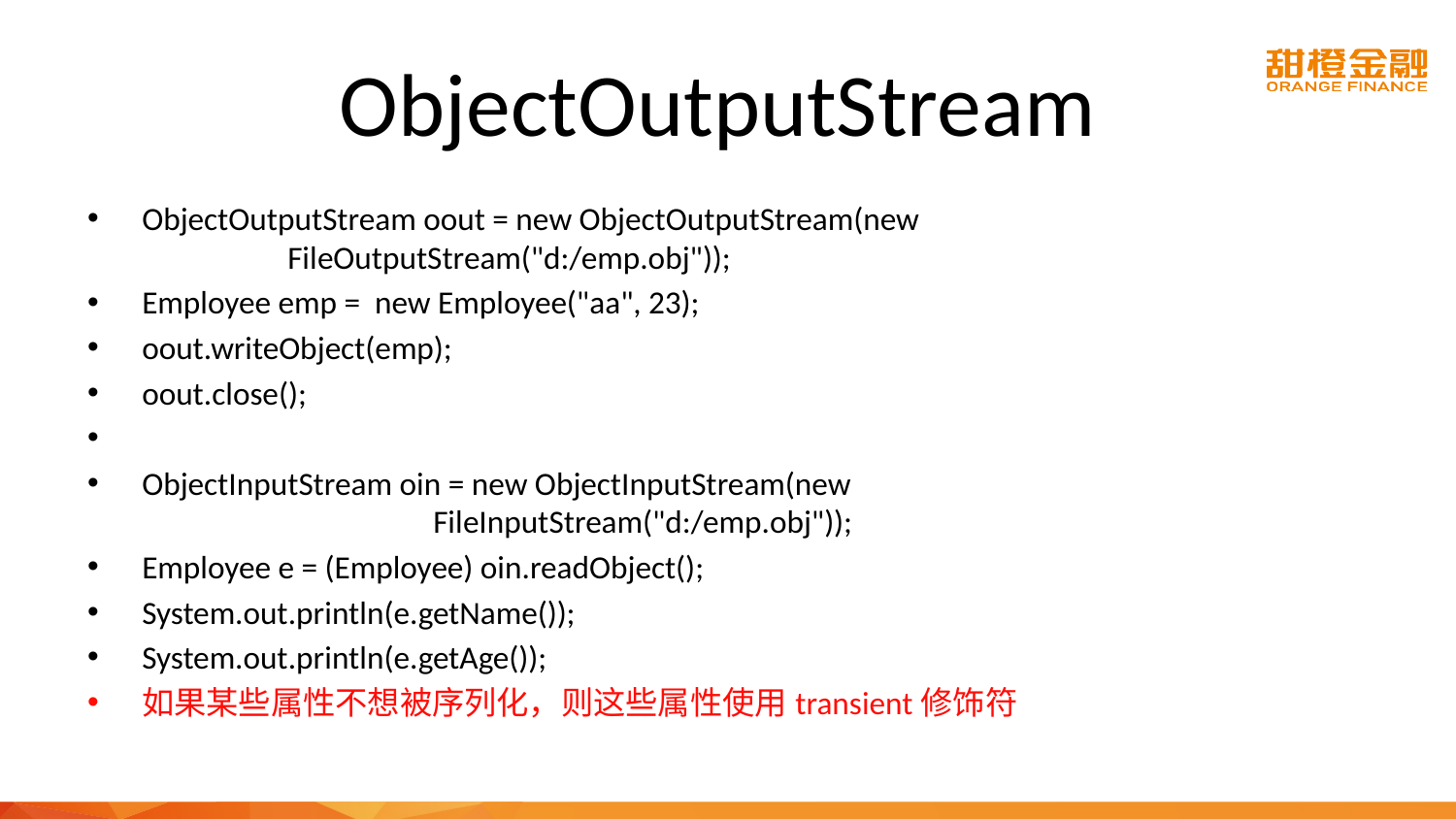

# ObjectOutputStream
ObjectOutputStream oout = new ObjectOutputStream(new                    			FileOutputStream("d:/emp.obj"));
Employee emp =  new Employee("aa", 23);
oout.writeObject(emp);
oout.close();

ObjectInputStream oin = new ObjectInputStream(new 						FileInputStream("d:/emp.obj"));
Employee e = (Employee) oin.readObject();
System.out.println(e.getName());
System.out.println(e.getAge());
如果某些属性不想被序列化，则这些属性使用transient修饰符